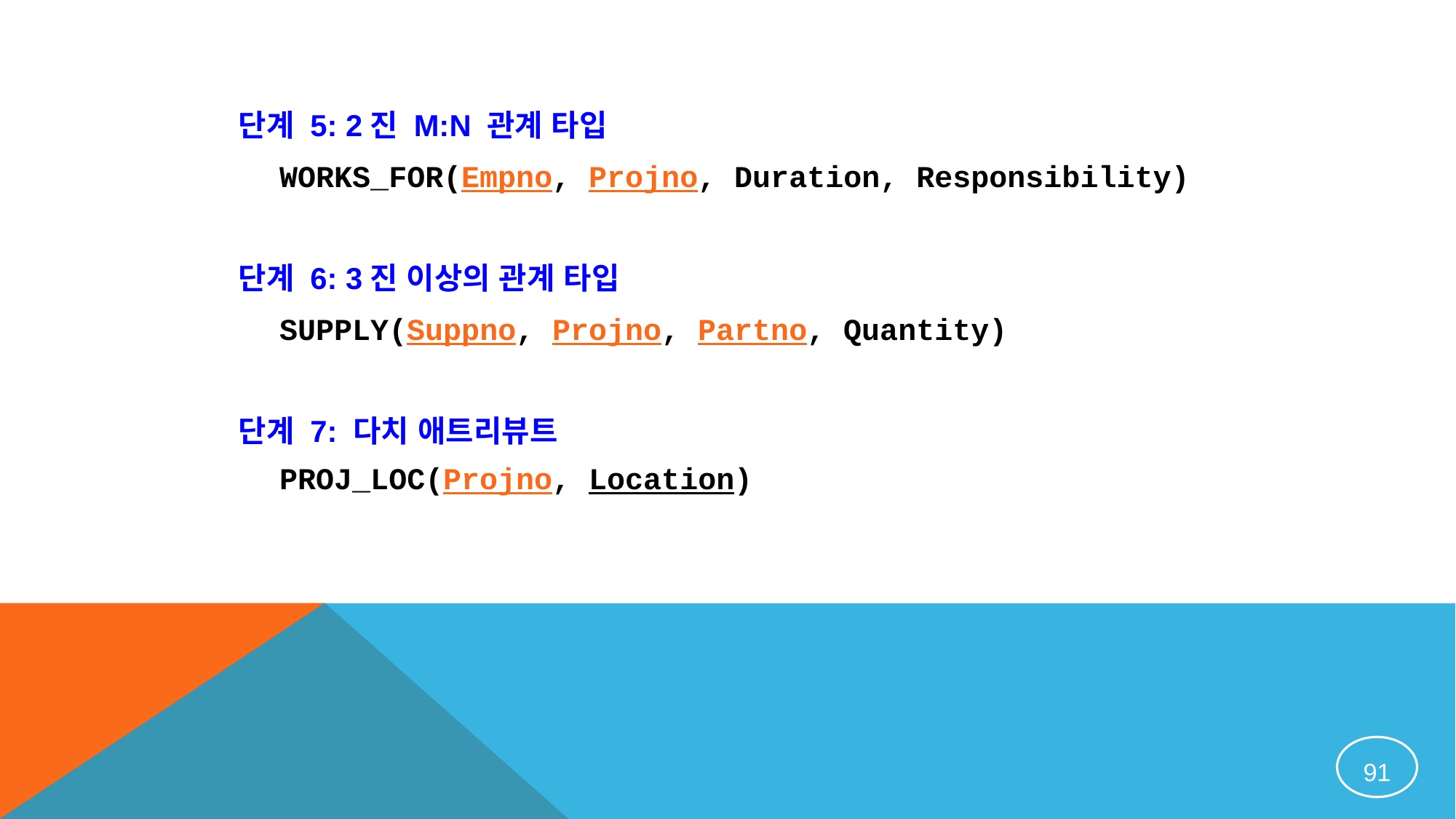

단계 5: 2진 M:N 관계 타입
 	WORKS_FOR(Empno, Projno, Duration, Responsibility)

단계 6: 3진 이상의 관계 타입
 	SUPPLY(Suppno, Projno, Partno, Quantity)

단계 7: 다치 애트리뷰트
 	PROJ_LOC(Projno, Location)
91